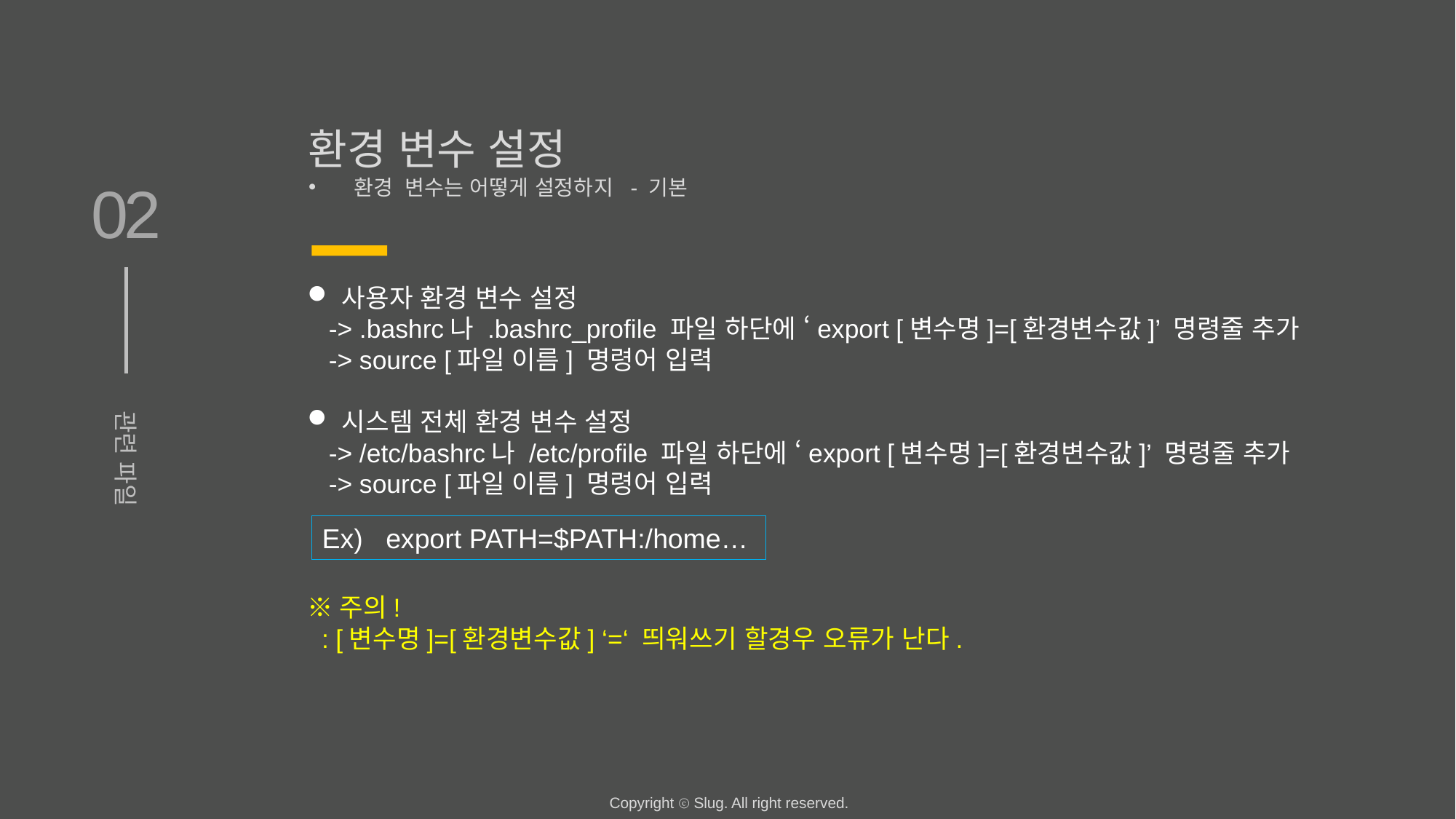

환경 변수 설정
02
 환경  변수는 어떻게 설정하지  - 기본

사용자 환경 변수 설정
   -> .bashrc나 .bashrc_profile 파일 하단에 ‘export [변수명]=[환경변수값]’ 명령줄 추가
   -> source [파일 이름] 명령어 입력

시스템 전체 환경 변수 설정
   -> /etc/bashrc나 /etc/profile 파일 하단에 ‘export [변수명]=[환경변수값]’ 명령줄 추가
   -> source [파일 이름] 명령어 입력

※주의!
  : [변수명]=[환경변수값] ‘=‘ 띄워쓰기 할경우 오류가 난다.

관련 파일
Ex)   export PATH=$PATH:/home…
Copyright ⓒ Slug. All right reserved.